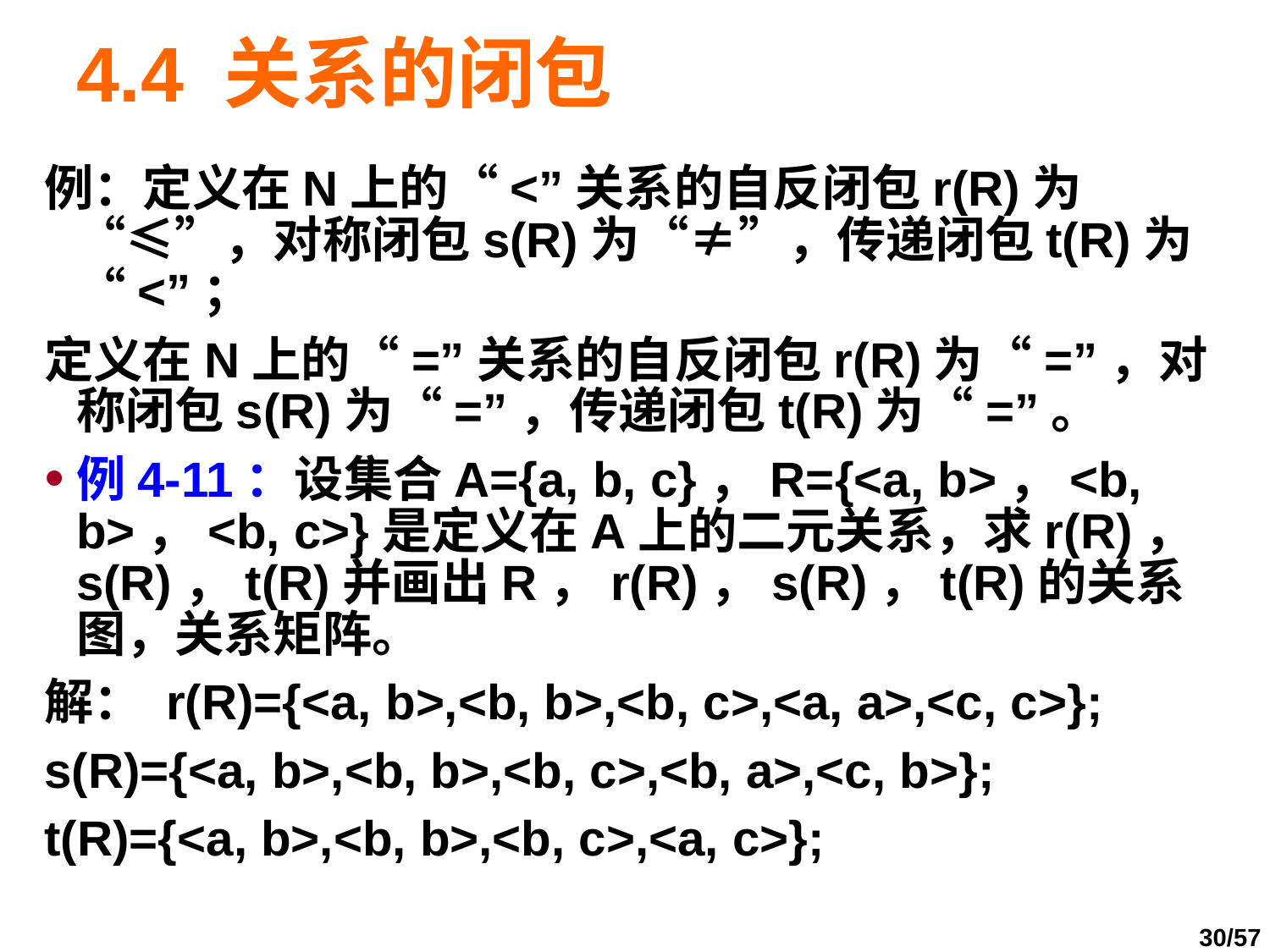

# 4.4 关系的闭包
例：定义在N上的“<”关系的自反闭包r(R)为“≤”，对称闭包s(R)为“≠”，传递闭包t(R)为“<”；
定义在N上的“=”关系的自反闭包r(R)为“=”，对称闭包s(R)为“=”，传递闭包t(R)为“=”。
例4-11：设集合A={a, b, c}，R={<a, b>，<b, b>，<b, c>}是定义在A上的二元关系，求r(R)，s(R)，t(R)并画出R，r(R)，s(R)，t(R)的关系图，关系矩阵。
解： r(R)={<a, b>,<b, b>,<b, c>,<a, a>,<c, c>};
s(R)={<a, b>,<b, b>,<b, c>,<b, a>,<c, b>};
t(R)={<a, b>,<b, b>,<b, c>,<a, c>};